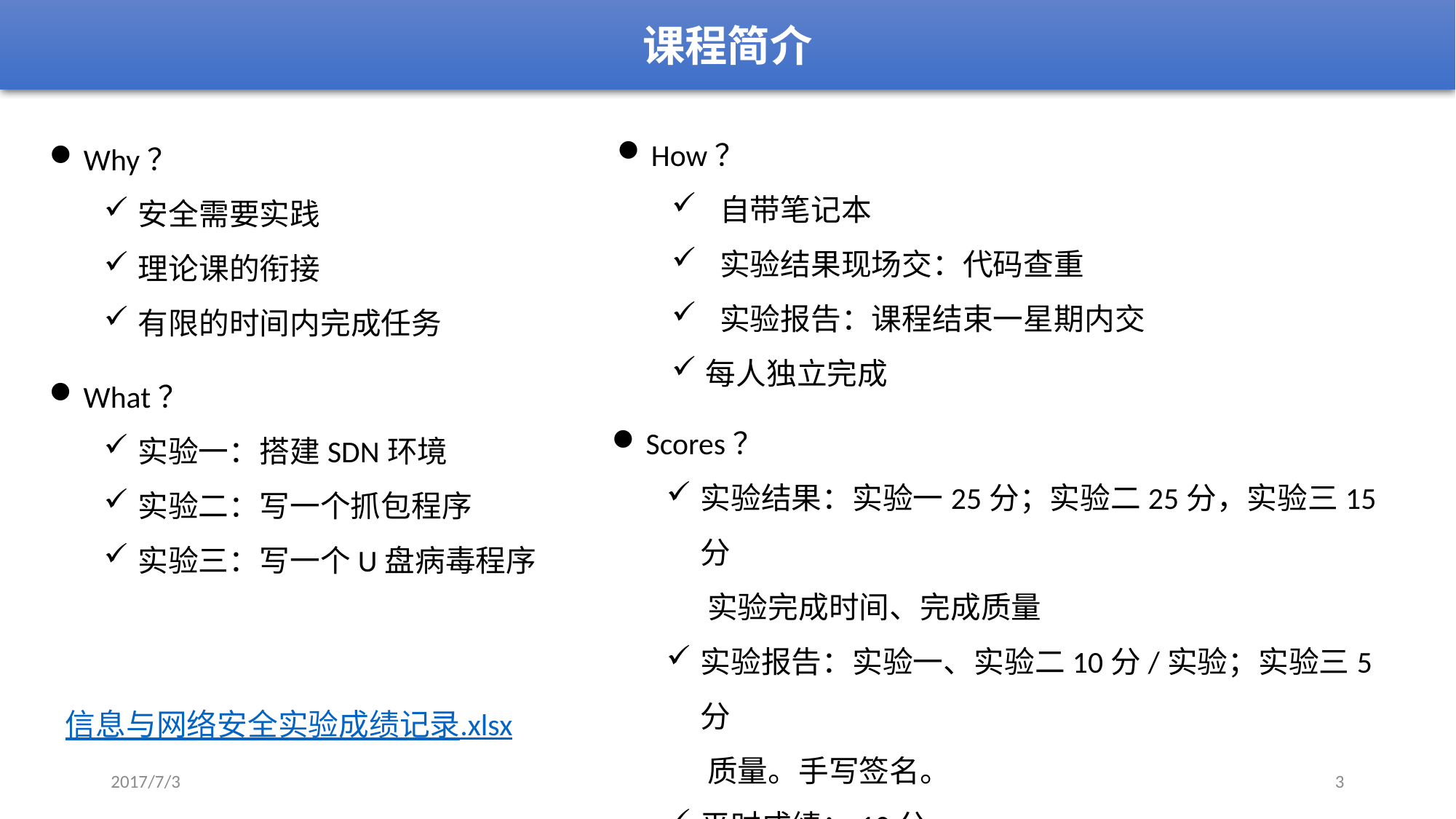

课程简介
Why？
安全需要实践
理论课的衔接
有限的时间内完成任务

How？
 自带笔记本
 实验结果现场交：代码查重
 实验报告：课程结束一星期内交
每人独立完成
What？
实验一：搭建SDN环境
实验二：写一个抓包程序
实验三：写一个U盘病毒程序
Scores？
实验结果：实验一25分；实验二25分，实验三15分
     实验完成时间、完成质量
实验报告：实验一、实验二10分/实验；实验三5分
     质量。手写签名。
平时成绩：10分
     出勤情况+ 自主完成情况+帮助同学情况

信息与网络安全实验成绩记录.xlsx
2017/7/3
3